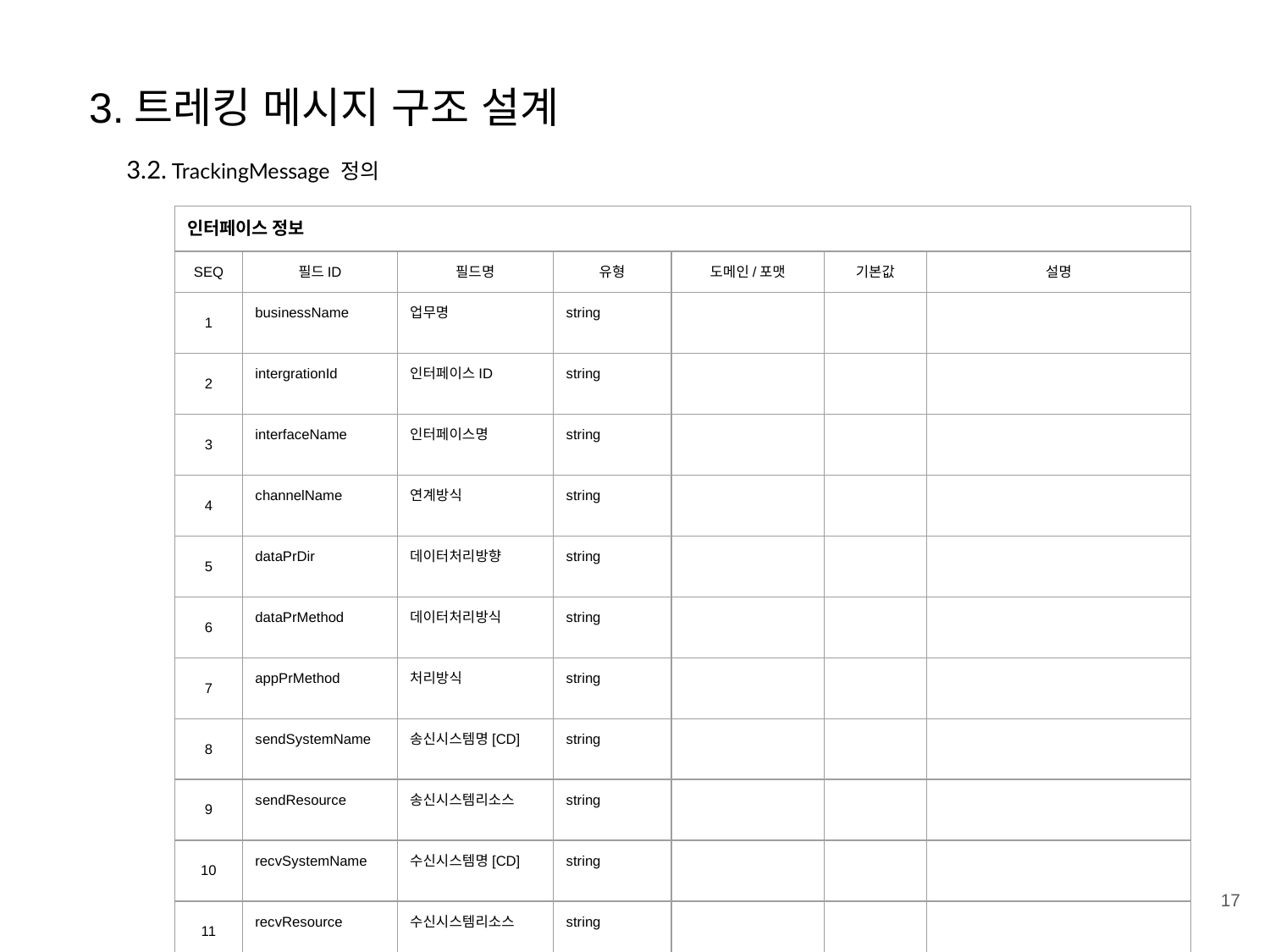

3.트레킹 메시지 구조 설계
3.2. TrackingMessage 정의

| 인터페이스 정보 |  |  |  |  |  |  |
| --- | --- | --- | --- | --- | --- | --- |
| SEQ | 필드ID | 필드명 | 유형 | 도메인/포맷 | 기본값 | 설명 |
| 1 | businessName | 업무명 | string |  |  |  |
| 2 | intergrationId | 인터페이스ID | string |  |  |  |
| 3 | interfaceName | 인터페이스명 | string |  |  |  |
| 4 | channelName | 연계방식 | string |  |  |  |
| 5 | dataPrDir | 데이터처리방향 | string |  |  |  |
| 6 | dataPrMethod | 데이터처리방식 | string |  |  |  |
| 7 | appPrMethod | 처리방식 | string |  |  |  |
| 8 | sendSystemName | 송신시스템명[CD] | string |  |  |  |
| 9 | sendResource | 송신시스템리소스 | string |  |  |  |
| 10 | recvSystemName | 수신시스템명[CD] | string |  |  |  |
| 11 | recvResource | 수신시스템리소스 | string |  |  |  |
17